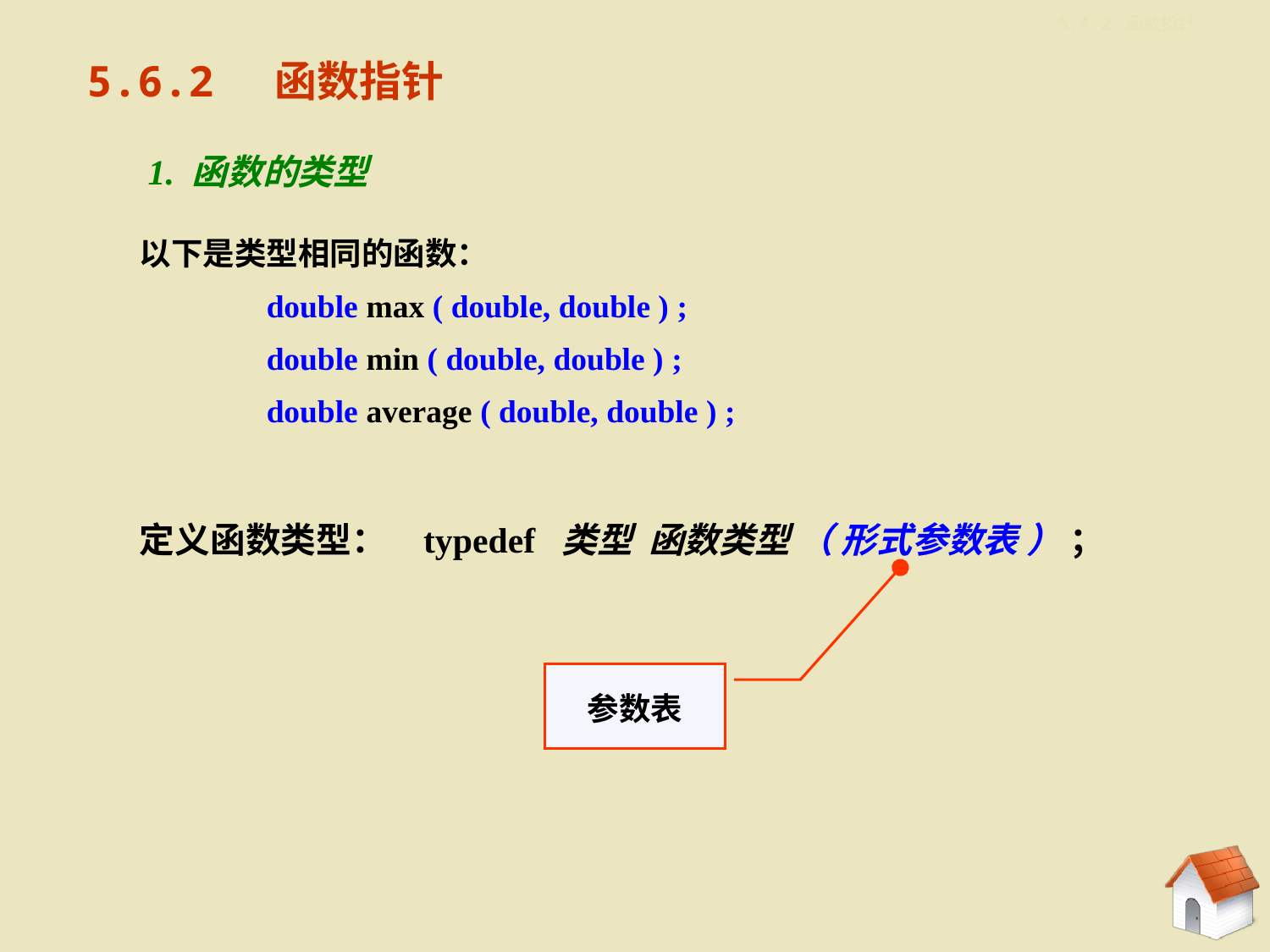

5.4.2 函数指针
5.6.2  函数指针
1. 函数的类型
以下是类型相同的函数：
	double max ( double, double ) ;
	double min ( double, double ) ;
	double average ( double, double ) ;
定义函数类型：    typedef  类型  函数类型 （ 形式参数表 ） ；
参数表